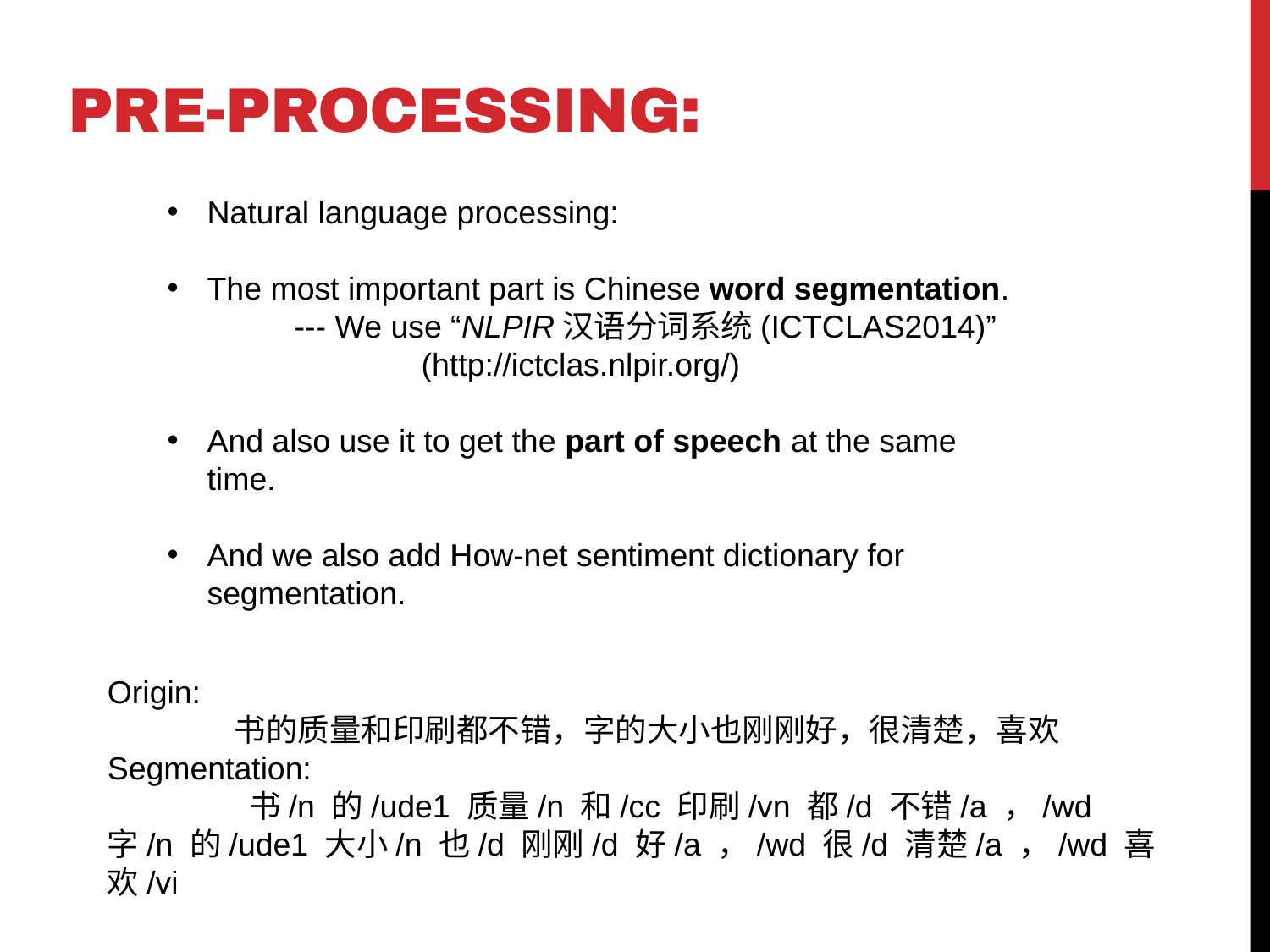

# Pre-processing:
Natural language processing:

The most important part is Chinese word segmentation.
	--- We use “NLPIR汉语分词系统(ICTCLAS2014)”
		(http://ictclas.nlpir.org/)

And also use it to get the part of speech at the same time.
And we also add How-net sentiment dictionary for segmentation.
Origin:
	书的质量和印刷都不错，字的大小也刚刚好，很清楚，喜欢
Segmentation:
	 书/n 的/ude1 质量/n 和/cc 印刷/vn 都/d 不错/a ，/wd 字/n 的/ude1 大小/n 也/d 刚刚/d 好/a ，/wd 很/d 清楚/a ，/wd 喜欢/vi